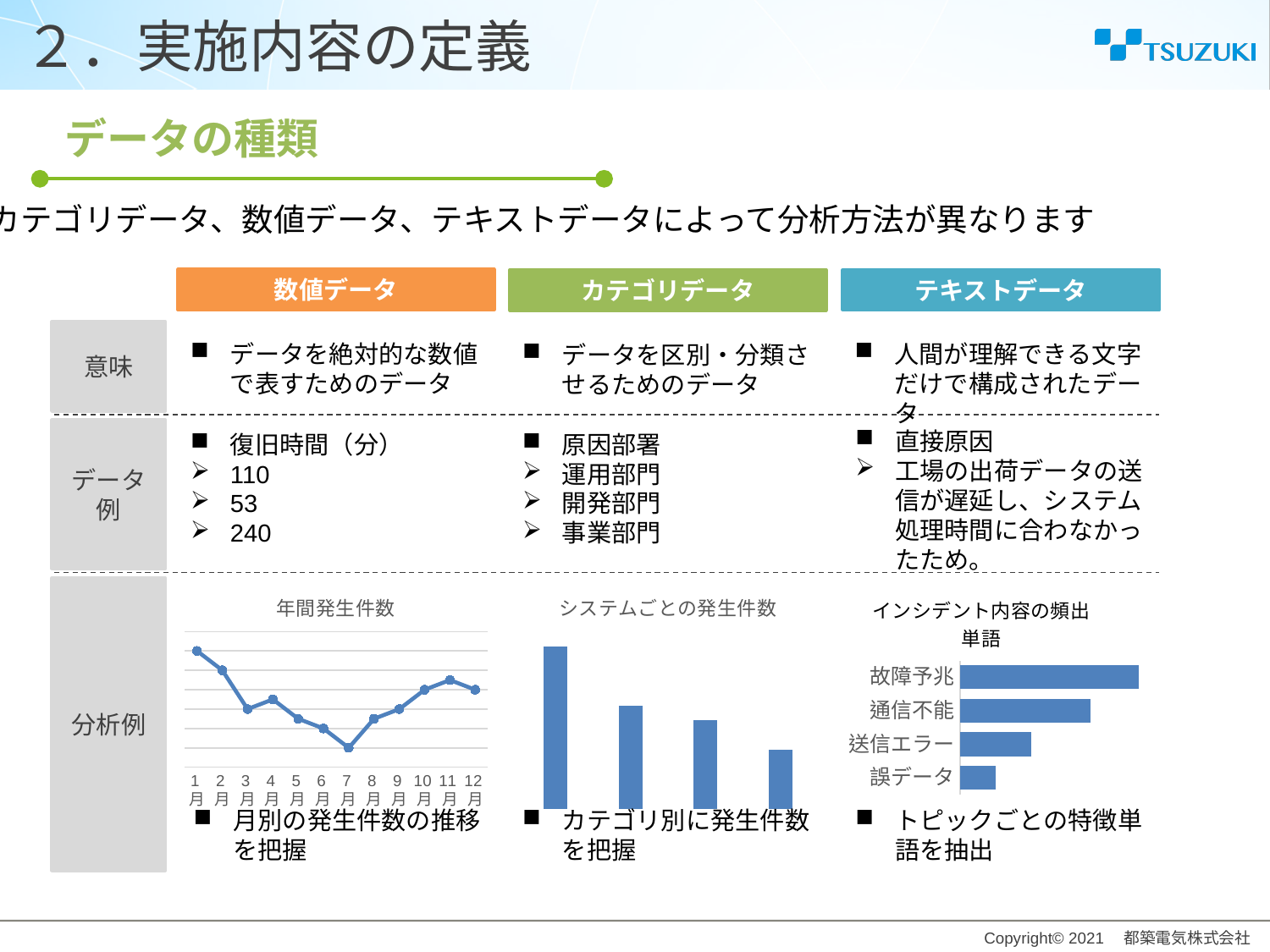

# ２．実施内容の定義
データの種類
カテゴリデータ、数値データ、テキストデータによって分析方法が異なります
数値データ
テキストデータ
カテゴリデータ
意味
データを絶対的な数値で表すためのデータ
人間が理解できる文字だけで構成されたデータ
データを区別・分類させるためのデータ
データ例
直接原因
工場の出荷データの送信が遅延し、システム処理時間に合わなかったため。
復旧時間（分）
110
53
240
原因部署
運用部門
開発部門
事業部門

### Chart: システムごとの発生件数

| Category | 系列 1 |
|---|---|
| 本社業務 | 11.0 |
| SASK | 7.0 |
| YIES | 6.0 |
| セキュリティ | 4.0 |

### Chart: 年間発生件数

| Category | 系列 1 |
|---|---|
| 1月 | 12.0 |
| 2月 | 10.0 |
| 3月 | 6.0 |
| 4月 | 7.0 |
| 5月 | 5.0 |
| 6月 | 4.0 |
| 7月 | 2.0 |
| 8月 | 5.0 |
| 9月 | 6.0 |
| 10月 | 8.0 |
| 11月 | 9.0 |
| 12月 | 8.0 |
分析例

### Chart: インシデント内容の頻出単語

| Category | 系列 1 |
|---|---|
| 誤データ | 3.0 |
| 送信エラー | 6.0 |
| 通信不能 | 11.0 |
| 故障予兆 | 15.0 |
月別の発生件数の推移を把握
カテゴリ別に発生件数を把握
トピックごとの特徴単語を抽出
Copyright© 2021　都築電気株式会社